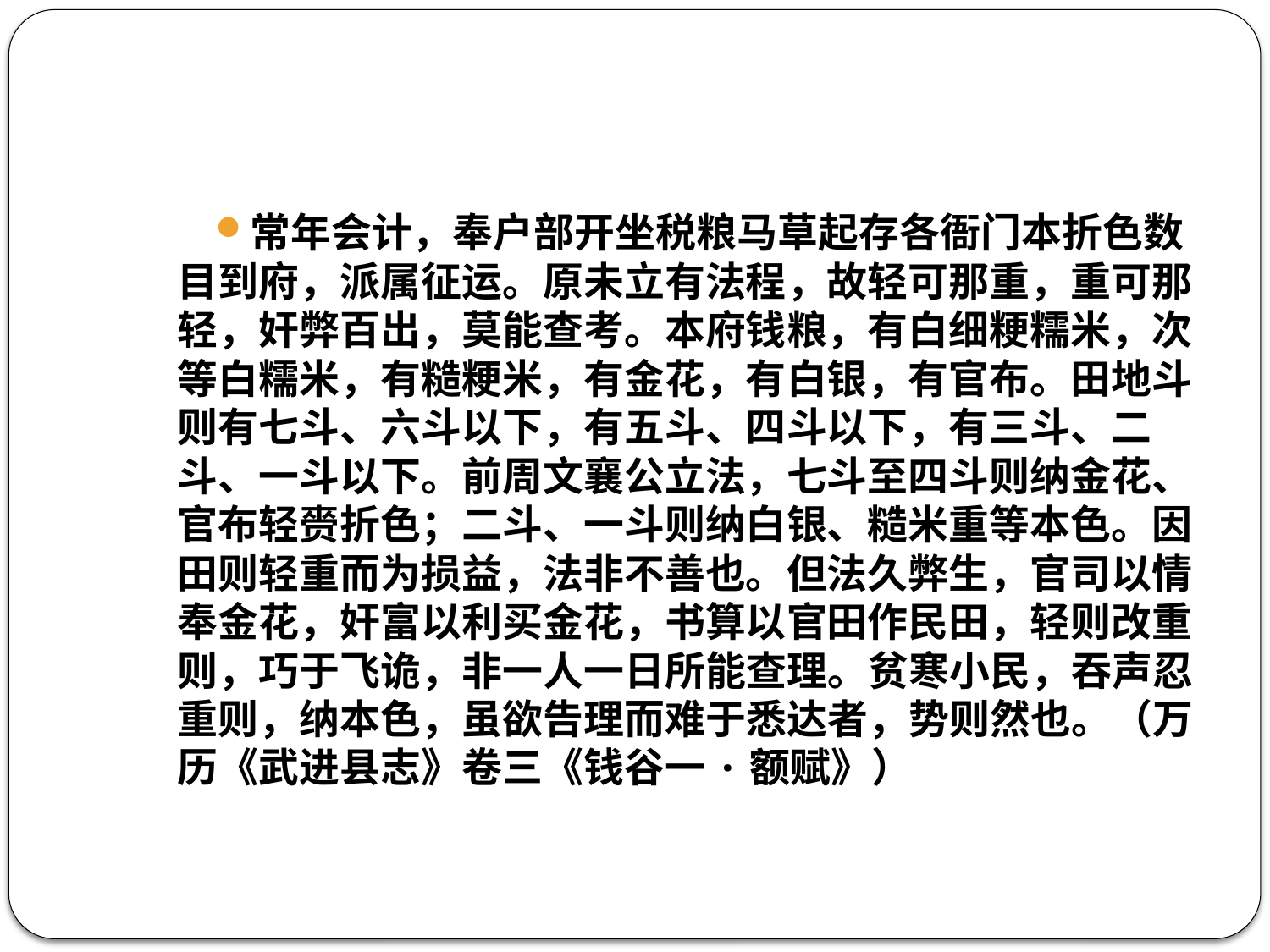

#
常年会计，奉户部开坐税粮马草起存各衙门本折色数目到府，派属征运。原未立有法程，故轻可那重，重可那轻，奸弊百出，莫能查考。本府钱粮，有白细粳糯米，次等白糯米，有糙粳米，有金花，有白银，有官布。田地斗则有七斗、六斗以下，有五斗、四斗以下，有三斗、二斗、一斗以下。前周文襄公立法，七斗至四斗则纳金花、官布轻赍折色；二斗、一斗则纳白银、糙米重等本色。因田则轻重而为损益，法非不善也。但法久弊生，官司以情奉金花，奸富以利买金花，书算以官田作民田，轻则改重则，巧于飞诡，非一人一日所能查理。贫寒小民，吞声忍重则，纳本色，虽欲告理而难于悉达者，势则然也。（万历《武进县志》卷三《钱谷一·额赋》）